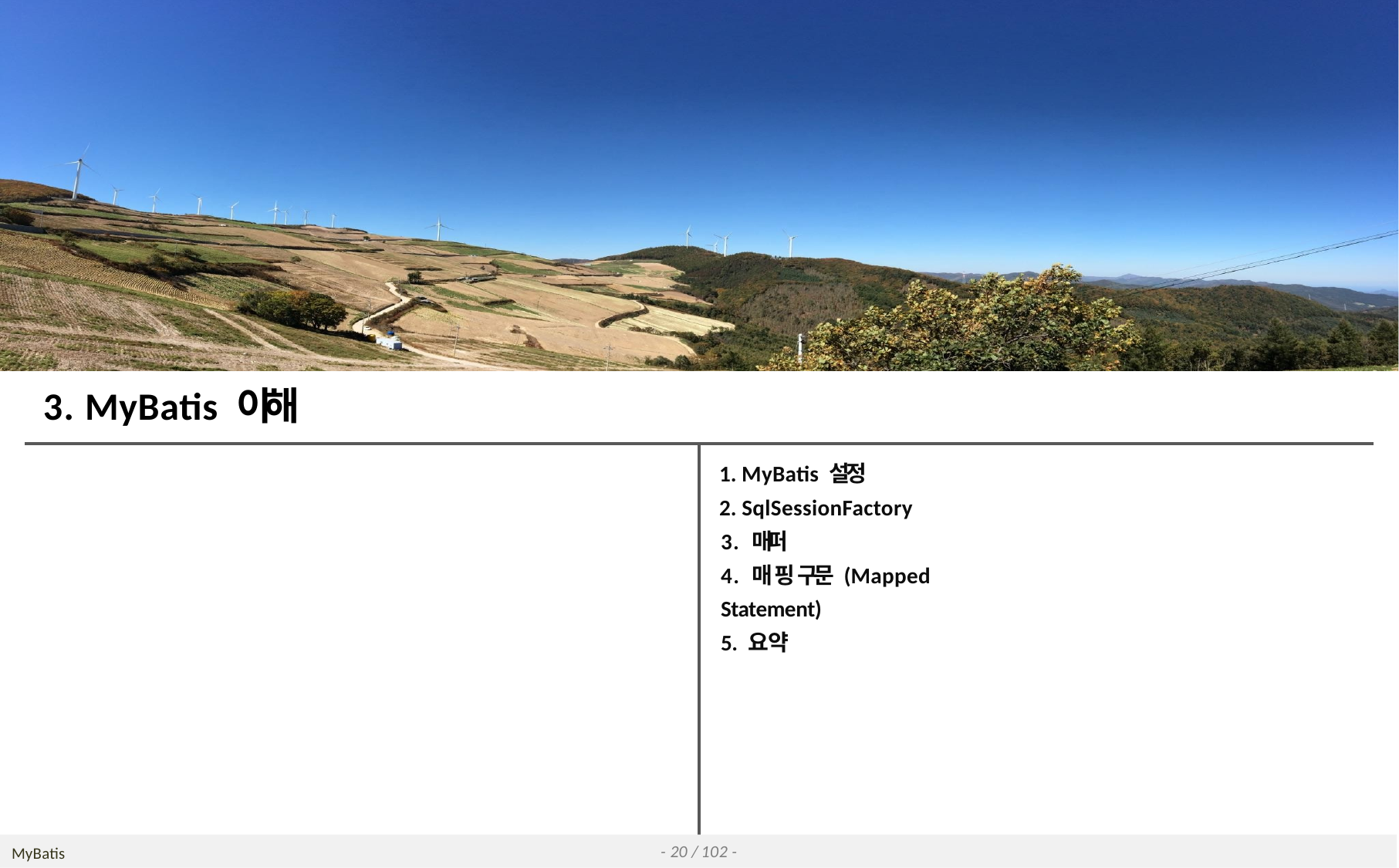

# 3. MyBatis 이해

 MyBatis 설정
 SqlSessionFactory
3. 매퍼
4. 매핑  구문  (Mapped Statement)
5. 요약

- 20 / 102 -
MyBatis